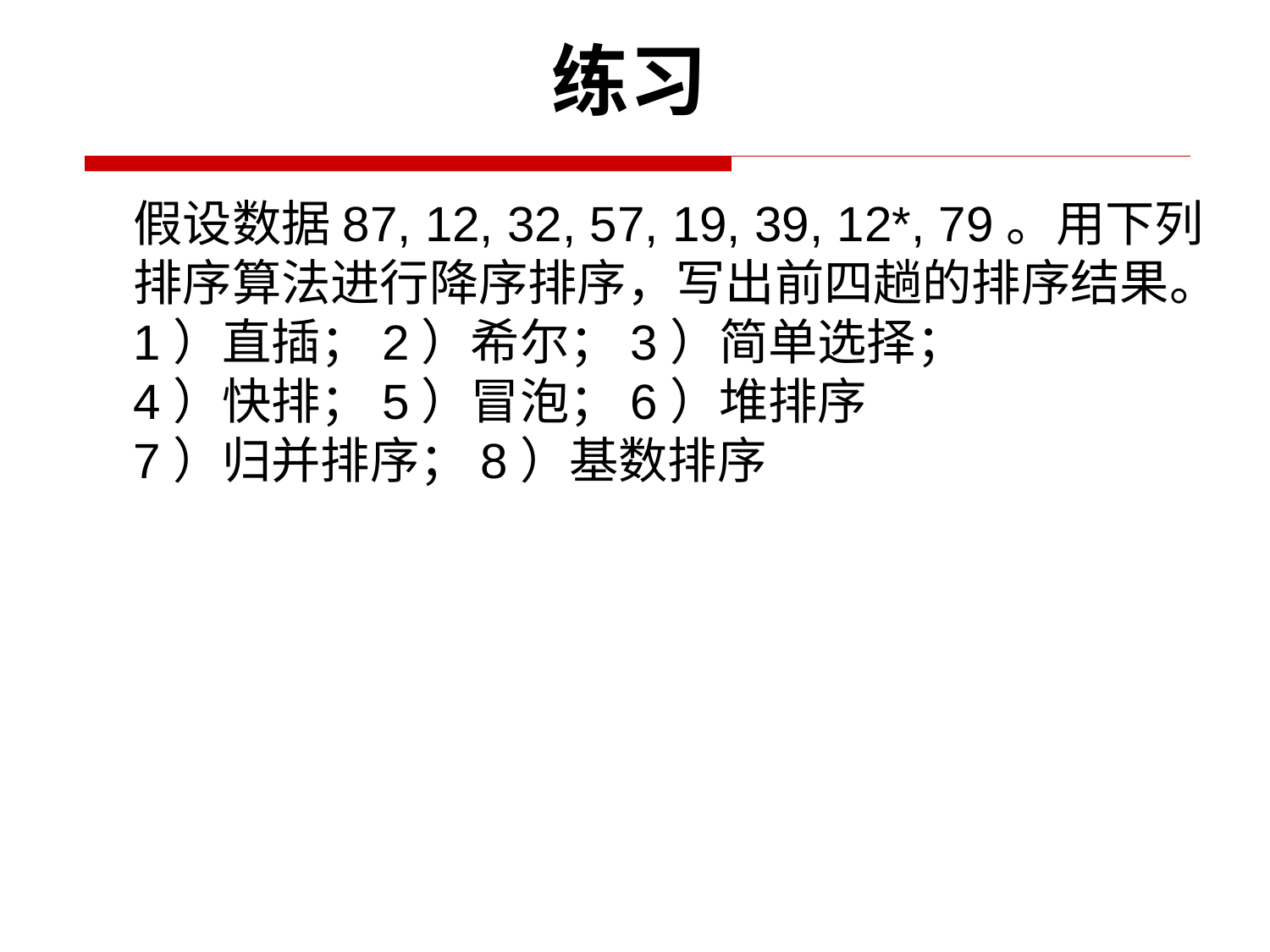

练习
假设数据87, 12, 32, 57, 19, 39, 12*, 79。用下列
排序算法进行降序排序，写出前四趟的排序结果。
1）直插；2）希尔；3）简单选择；
4）快排；5）冒泡；6）堆排序
7）归并排序；8）基数排序